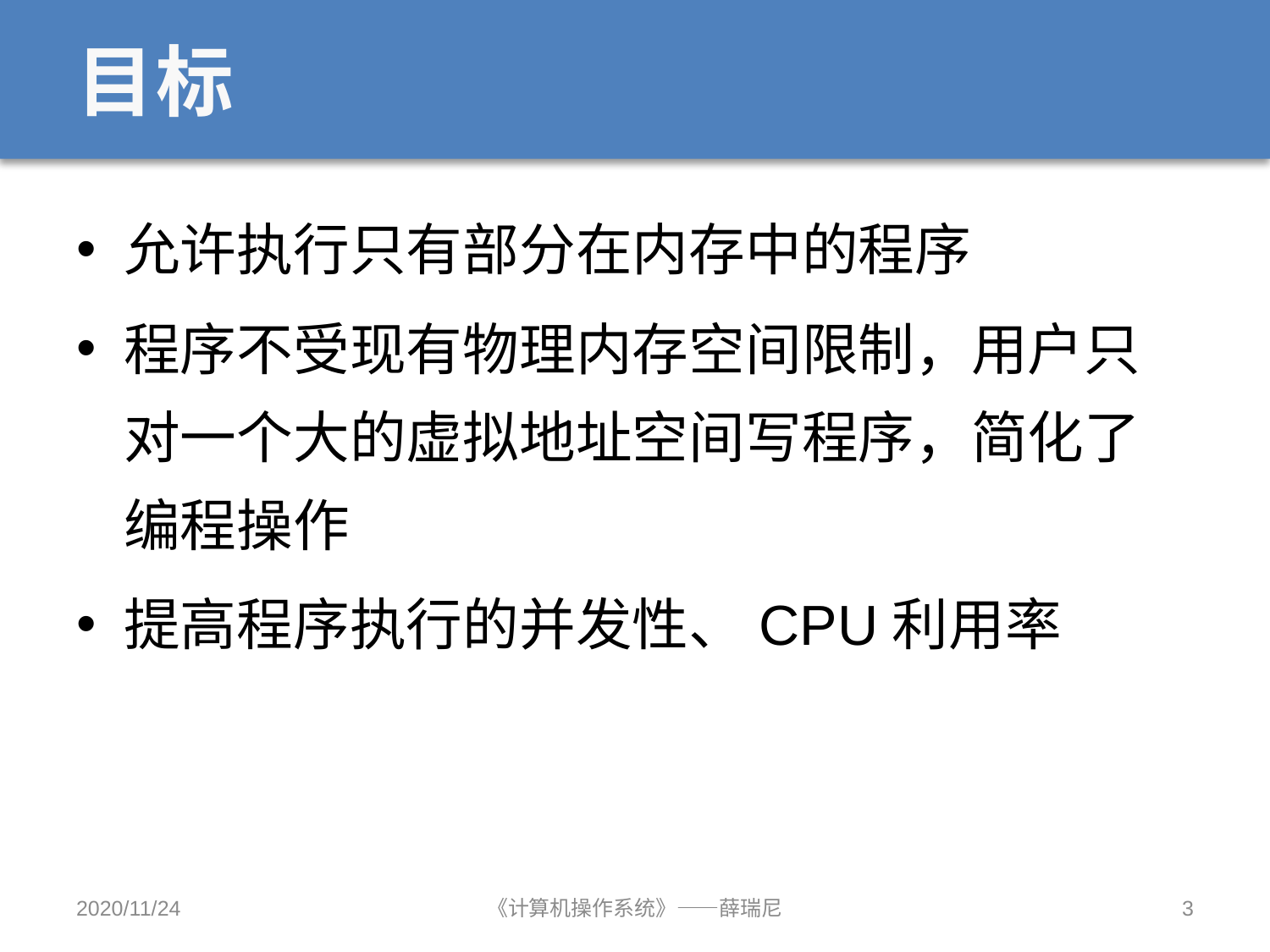

# 目标
允许执行只有部分在内存中的程序
程序不受现有物理内存空间限制，用户只对一个大的虚拟地址空间写程序，简化了编程操作
提高程序执行的并发性、CPU利用率
2020/11/24
《计算机操作系统》——薛瑞尼
3